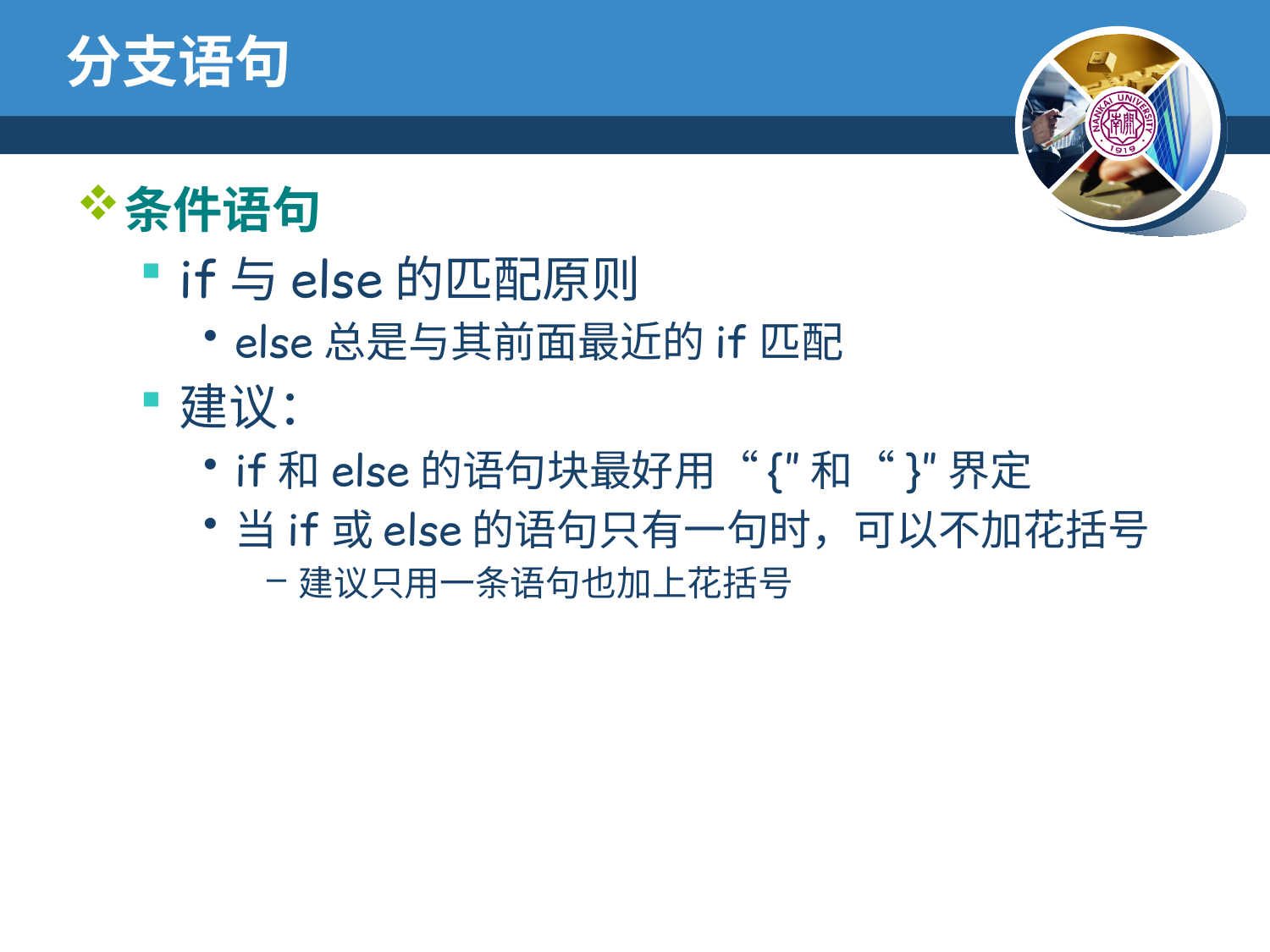

# 分支语句
条件语句
if与else的匹配原则
else总是与其前面最近的if匹配
建议：
if和else的语句块最好用“{”和“}”界定
当if或else的语句只有一句时，可以不加花括号
建议只用一条语句也加上花括号